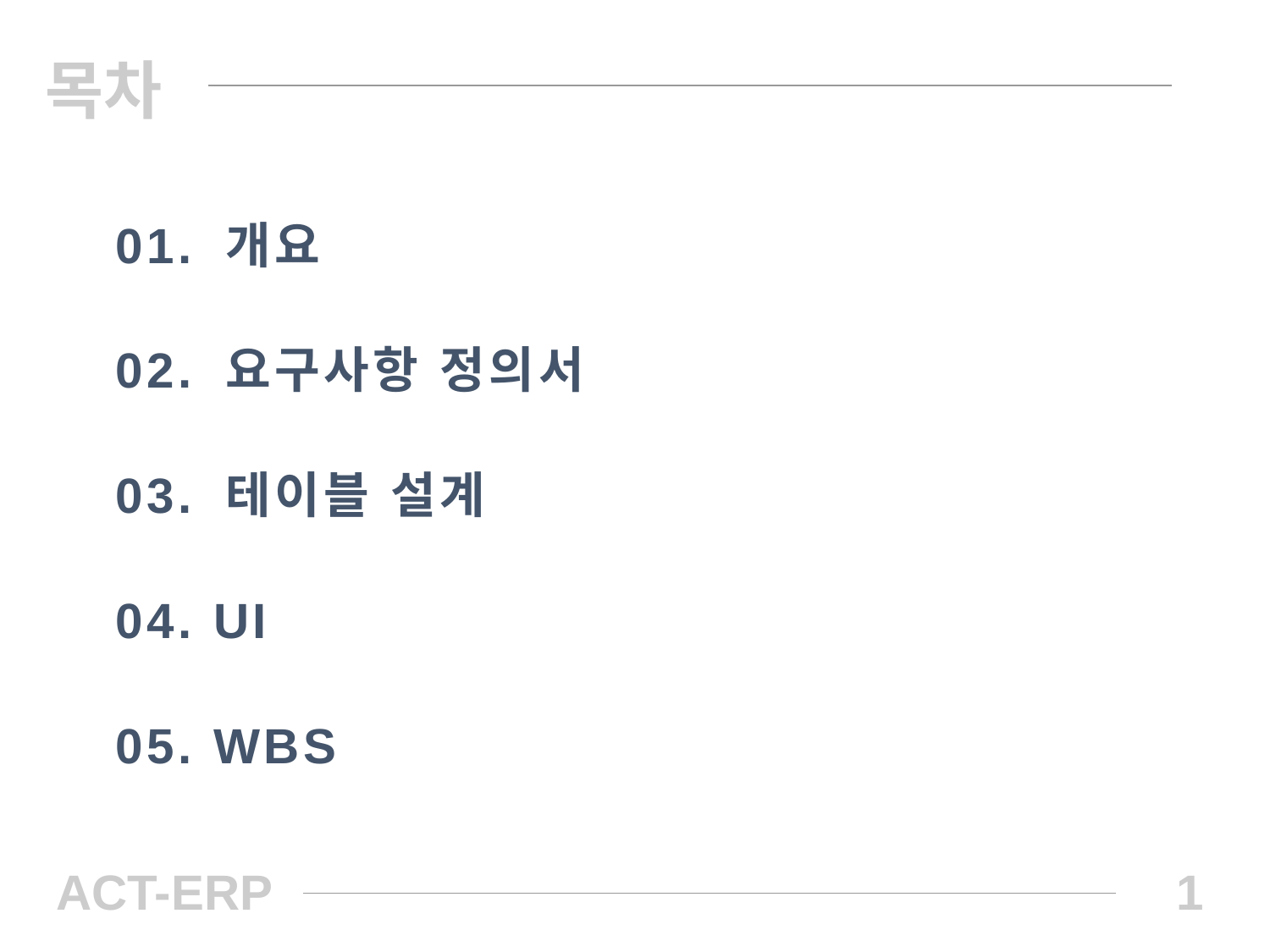

목차
01. 개요
02. 요구사항 정의서
03. 테이블 설계
04. UI
05. WBS
ACT-ERP
1